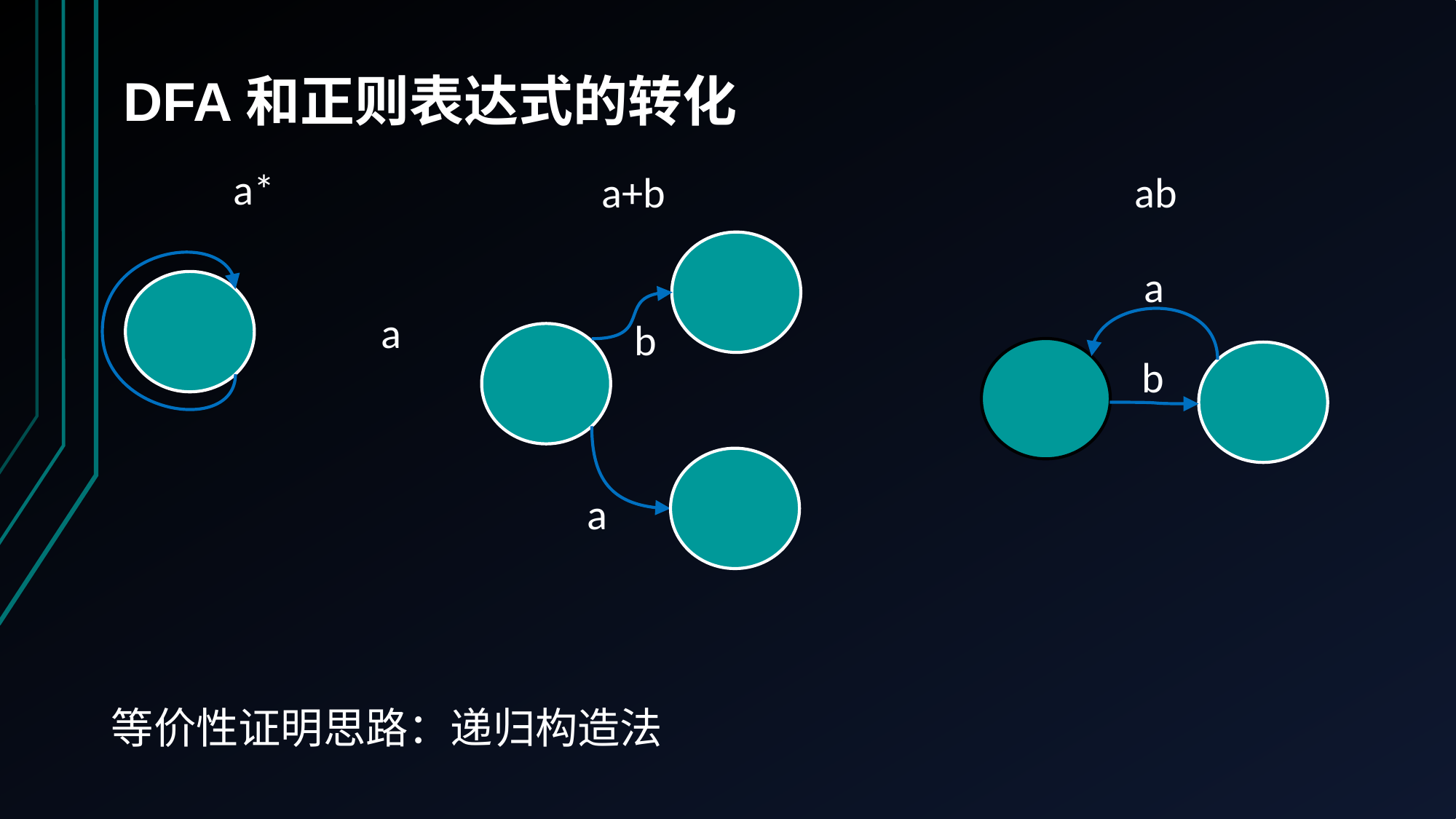

# DFA和正则表达式的转化
a*
a+b
ab

a

a
b

b

a
等价性证明思路：递归构造法